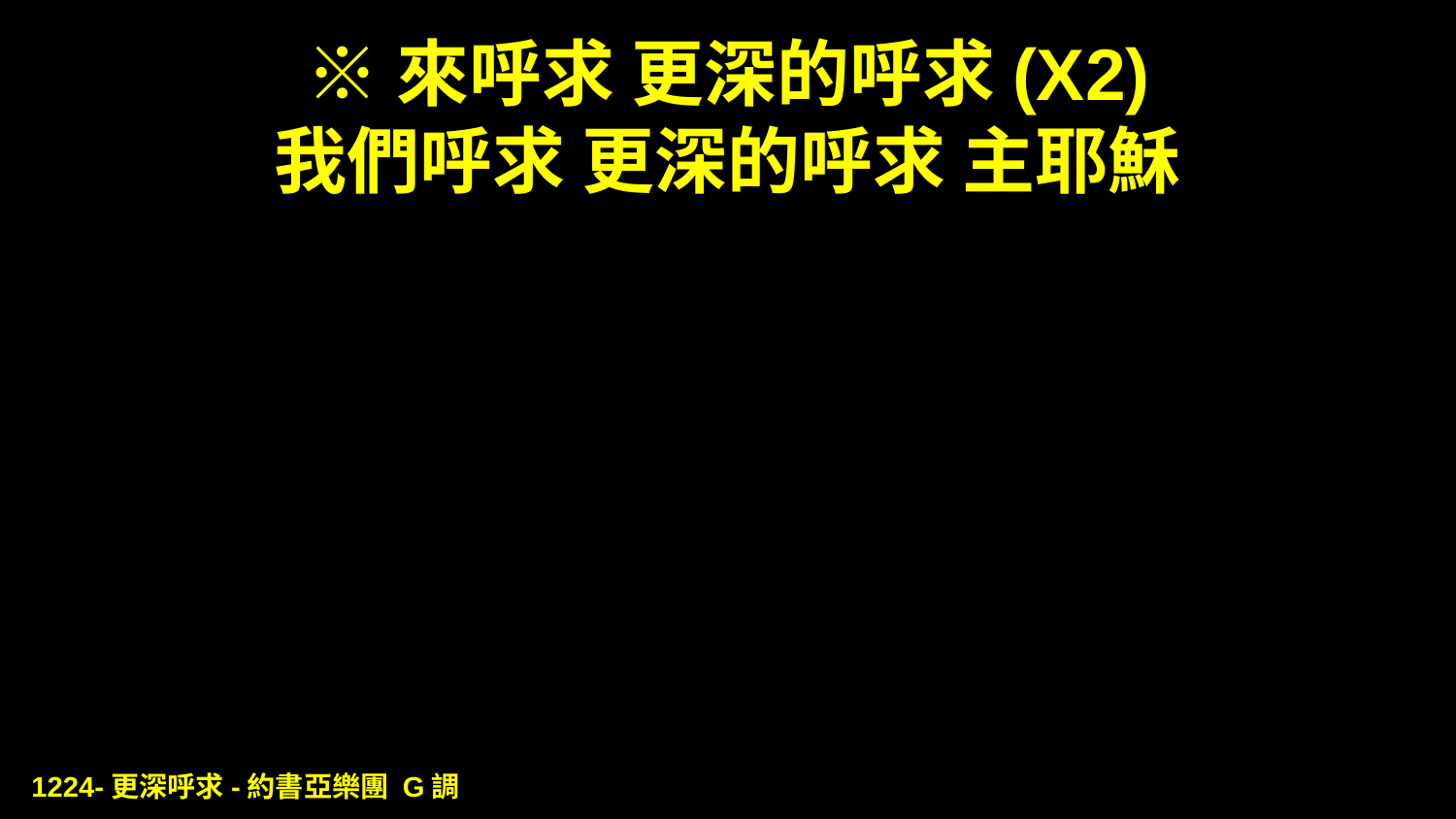

# ※來呼求 更深的呼求(X2) 我們呼求 更深的呼求 主耶穌
1224-更深呼求-約書亞樂團 G調